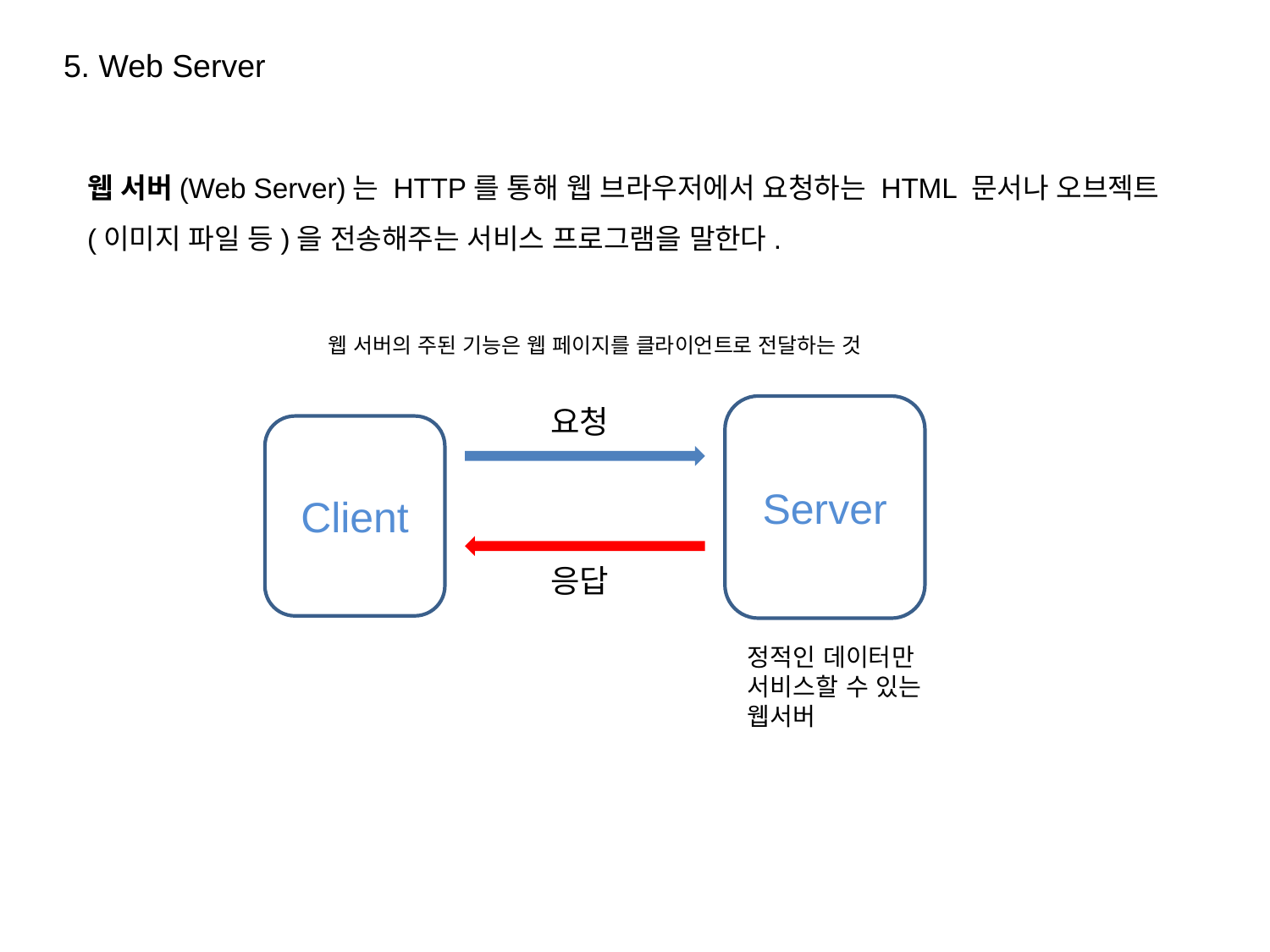

5. Web Server
웹 서버(Web Server)는 HTTP를 통해 웹 브라우저에서 요청하는 HTML 문서나 오브젝트(이미지 파일 등)을 전송해주는 서비스 프로그램을 말한다.
웹 서버의 주된 기능은 웹 페이지를 클라이언트로 전달하는 것
요청
Server
Client

응답
정적인 데이터만
서비스할 수 있는
웹서버